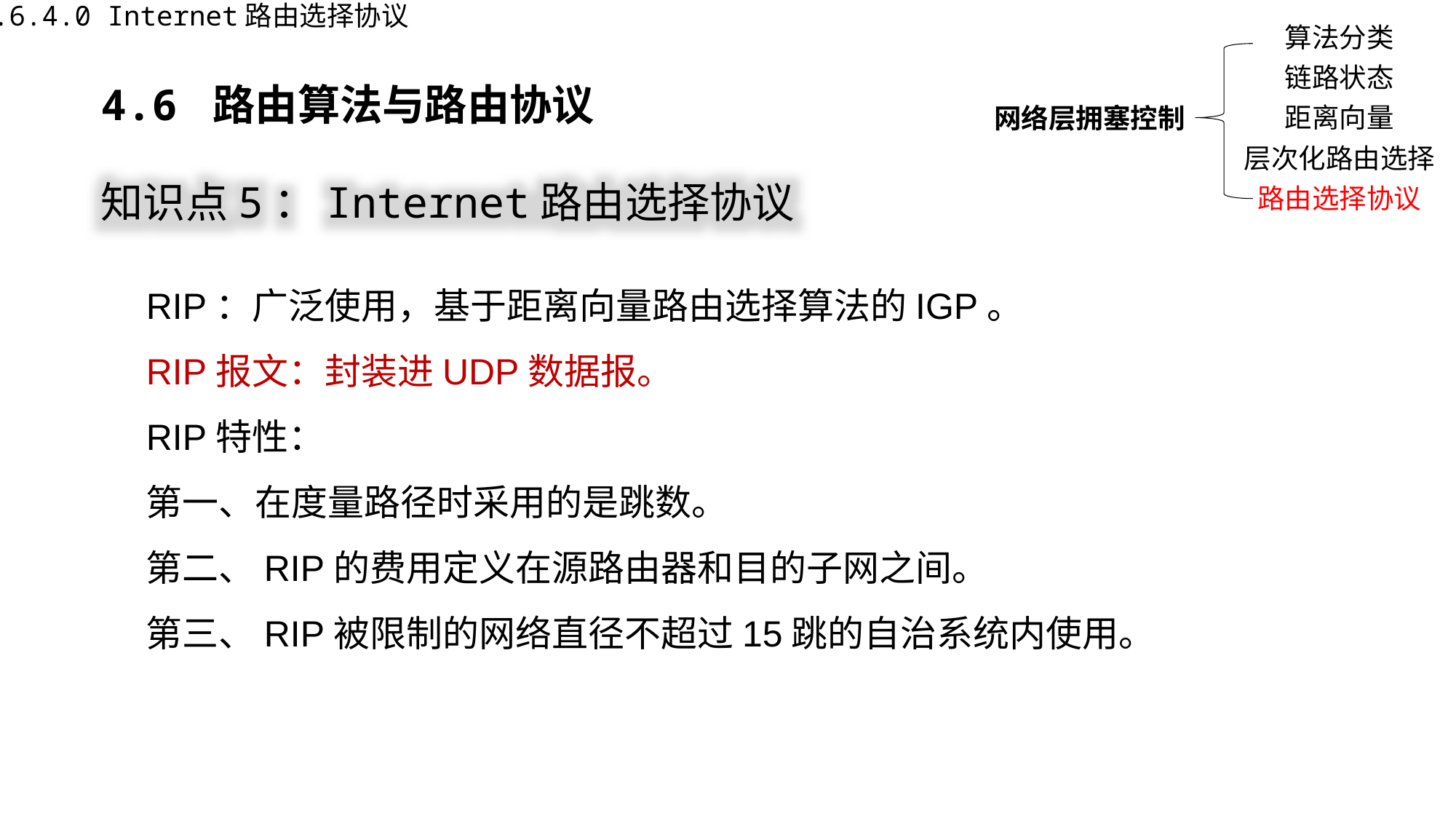

4.6.4.0 Internet路由选择协议
算法分类

链路状态
网络层拥塞控制
距离向量
层次化路由选择
路由选择协议
4.6 路由算法与路由协议
知识点5：Internet路由选择协议
RIP：广泛使用，基于距离向量路由选择算法的IGP。
RIP报文：封装进UDP数据报。
RIP特性：
第一、在度量路径时采用的是跳数。
第二、RIP的费用定义在源路由器和目的子网之间。
第三、RIP被限制的网络直径不超过15跳的自治系统内使用。